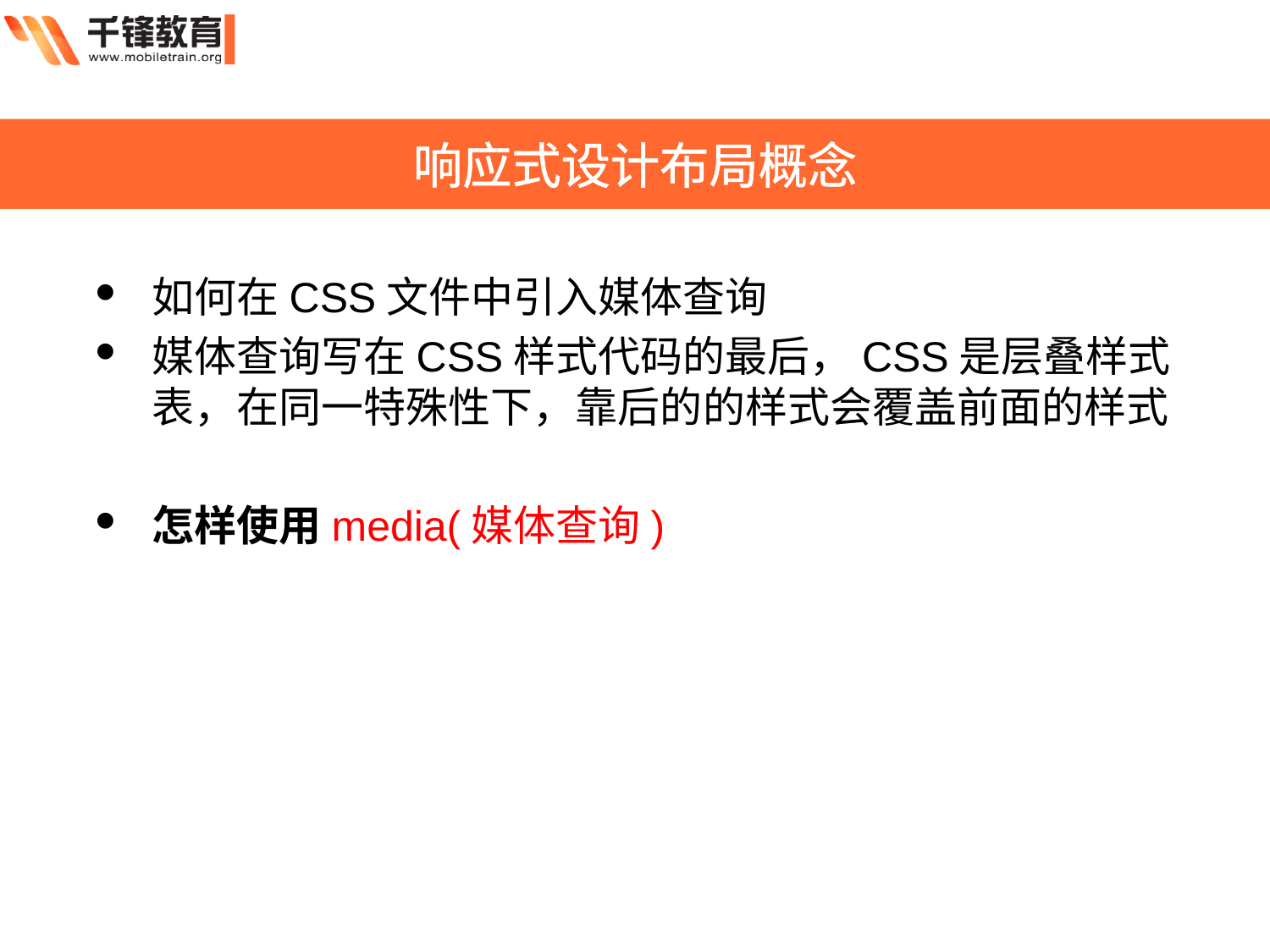

响应式设计布局概念
如何在CSS文件中引入媒体查询
媒体查询写在CSS样式代码的最后，CSS是层叠样式表，在同一特殊性下，靠后的的样式会覆盖前面的样式

怎样使用media(媒体查询)